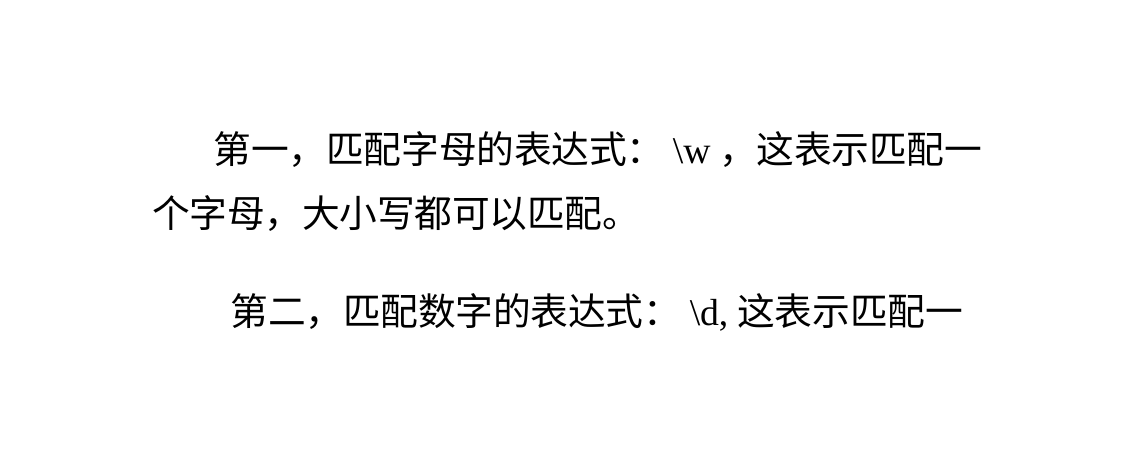

第一，匹配字母的表达式：\w，这表示匹配一
个字母，大小写都可以匹配。
第二，匹配数字的表达式：\d,这表示匹配一